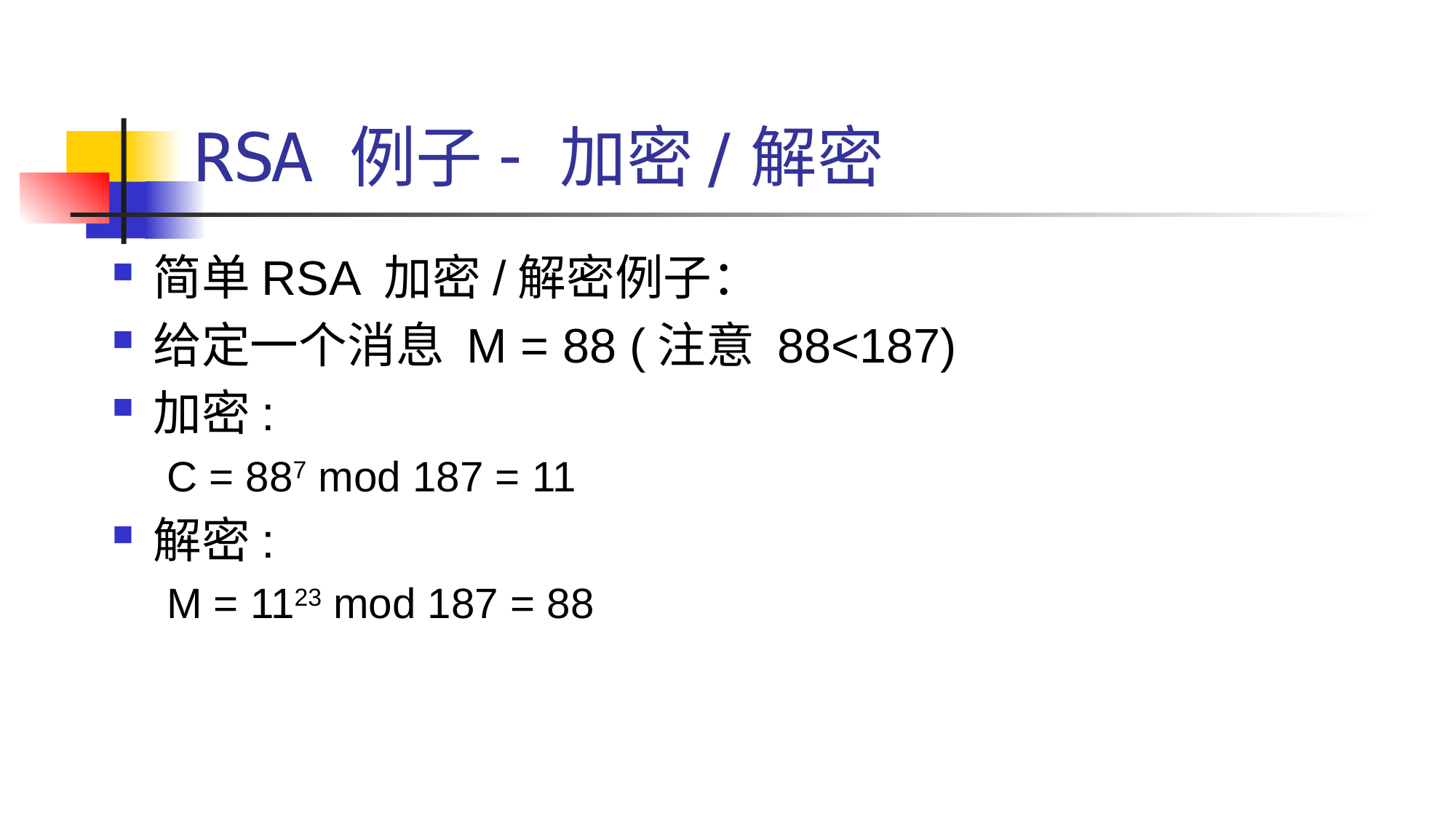

# RSA 例子- 加密/解密
简单RSA 加密/解密例子：
给定一个消息 M = 88 (注意 88<187)
加密:
C = 887 mod 187 = 11
解密:
M = 1123 mod 187 = 88